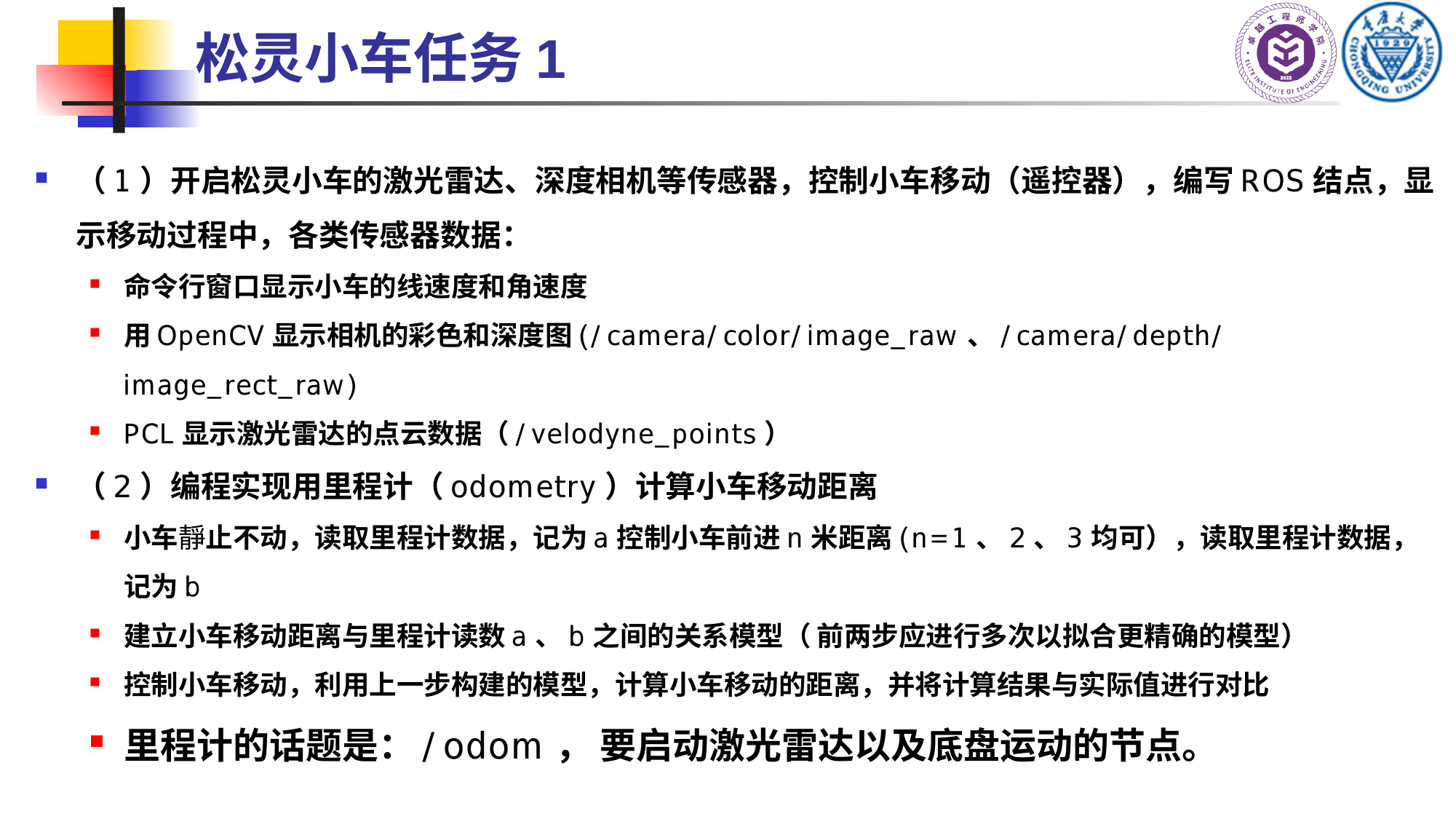

# 松灵小车任务1
（1）开启松灵小车的激光雷达、深度相机等传感器，控制小车移动（遥控器），编写ROS结点，显示移动过程中，各类传感器数据：
命令行窗口显示小车的线速度和角速度
用OpenCV显示相机的彩色和深度图(/camera/color/image_raw、/camera/depth/image_rect_raw)
PCL显示激光雷达的点云数据（/velodyne_points）
（2）编程实现用里程计（odometry）计算小车移动距离
小车靜止不动，读取里程计数据，记为a控制小车前进n米距离(n=1、2、3均可），读取里程计数据，记为b
建立小车移动距离与里程计读数a、b之间的关系模型（ 前两步应进行多次以拟合更精确的模型）
控制小车移动，利用上一步构建的模型，计算小车移动的距离，并将计算结果与实际值进行对比
里程计的话题是：/odom， 要启动激光雷达以及底盘运动的节点。